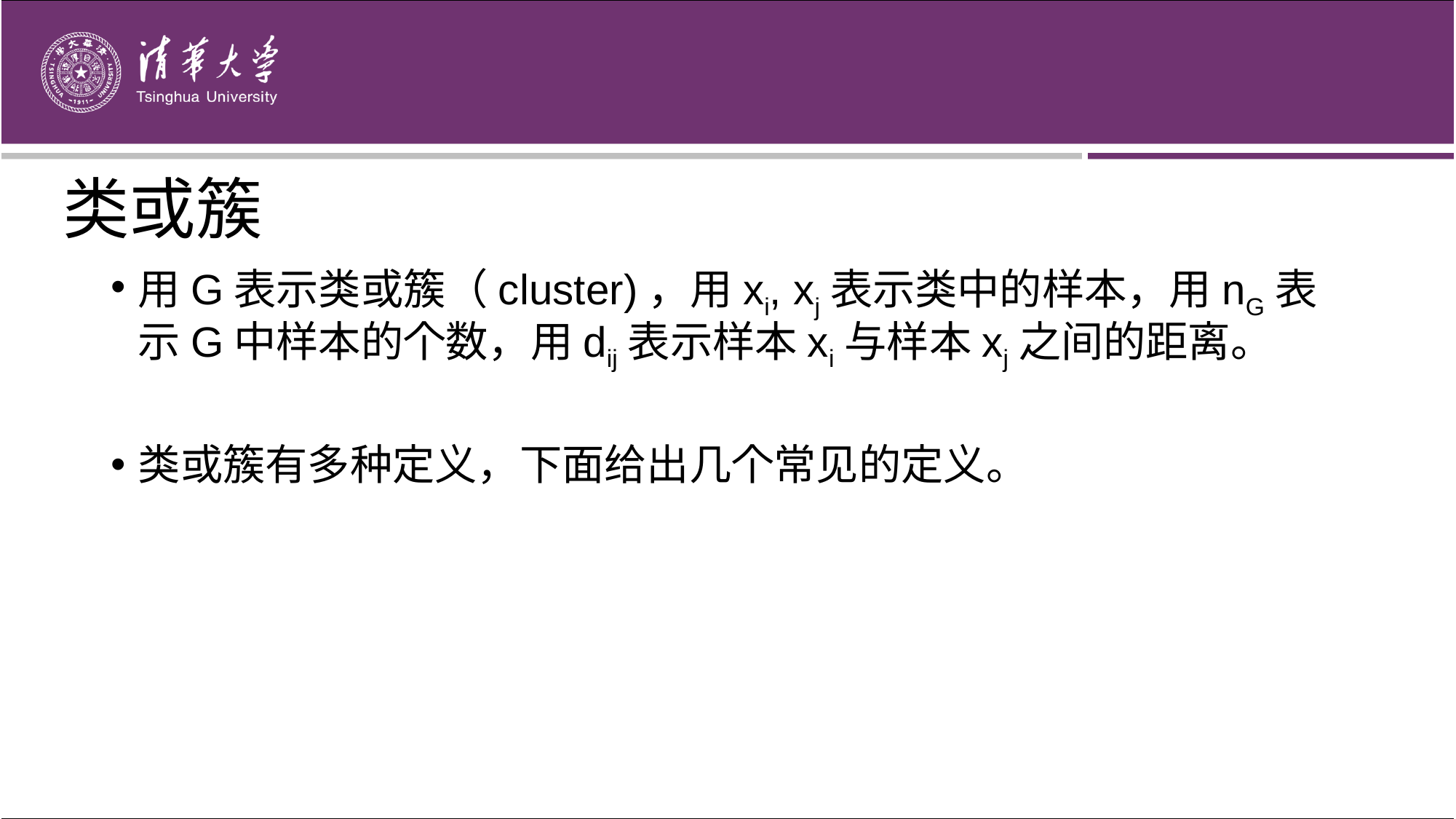

# 类或簇
用G表示类或簇（cluster)，用xi, xj表示类中的样本，用nG表示G中样本的个数，用dij表示样本xi与样本xj之间的距离。

类或簇有多种定义，下面给出几个常见的定义。